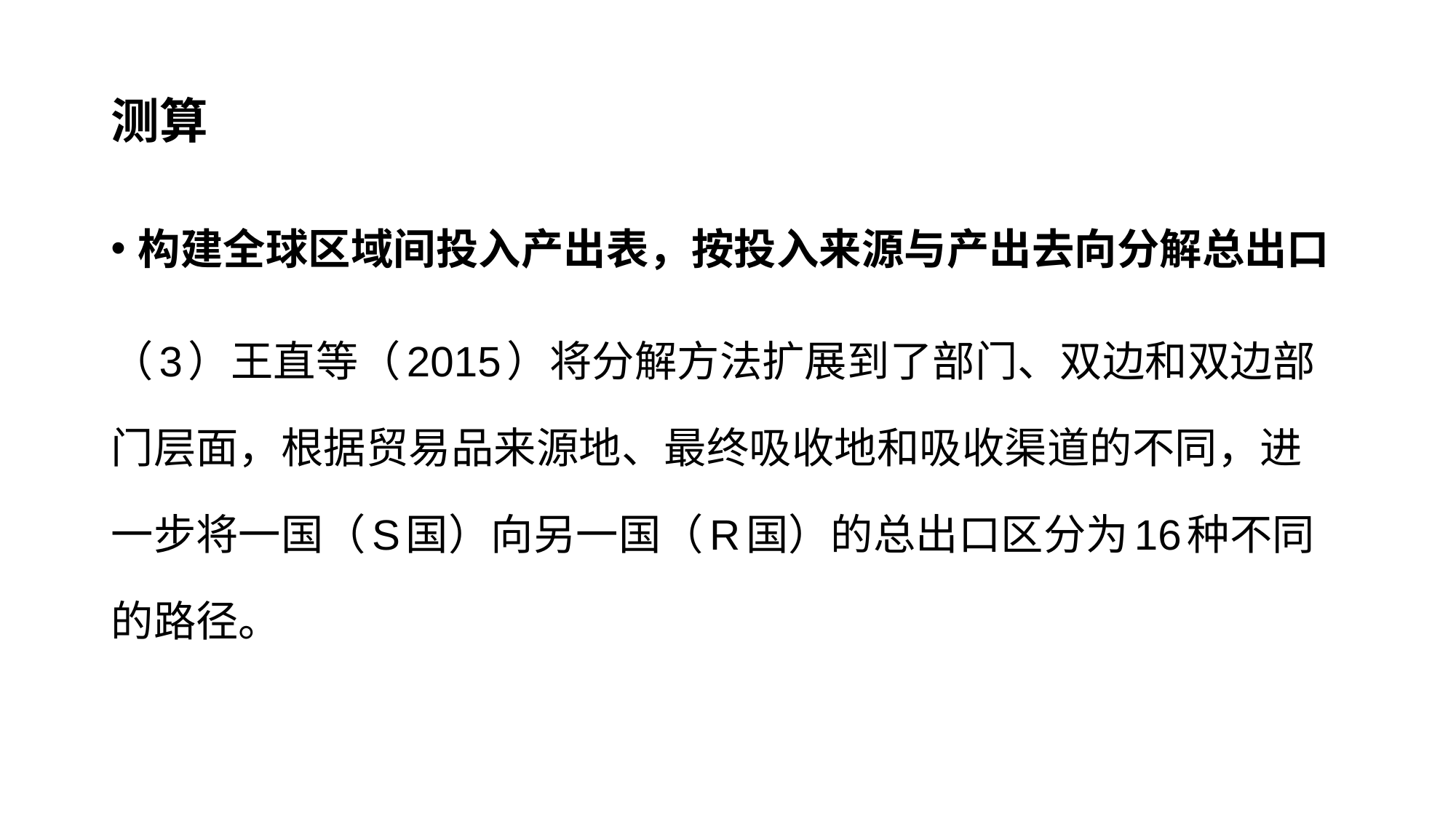

# 测算
构建全球区域间投入产出表，按投入来源与产出去向分解总出口
（3）王直等（2015）将分解方法扩展到了部门、双边和双边部门层面，根据贸易品来源地、最终吸收地和吸收渠道的不同，进一步将一国（S国）向另一国（R国）的总出口区分为16种不同的路径。